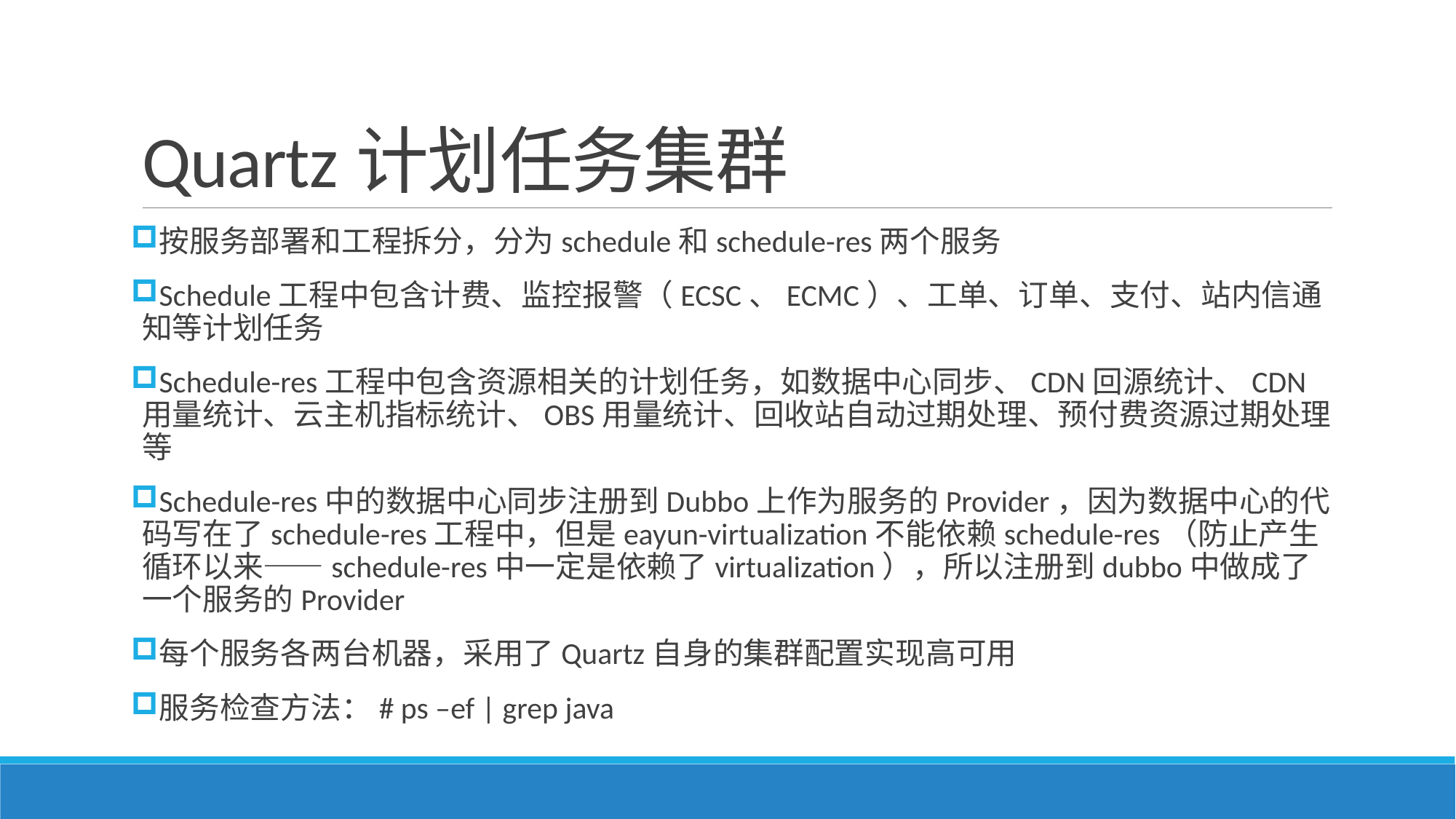

# Quartz计划任务集群
按服务部署和工程拆分，分为schedule和schedule-res两个服务
Schedule工程中包含计费、监控报警（ECSC、ECMC）、工单、订单、支付、站内信通知等计划任务
Schedule-res工程中包含资源相关的计划任务，如数据中心同步、CDN回源统计、CDN用量统计、云主机指标统计、OBS用量统计、回收站自动过期处理、预付费资源过期处理等
Schedule-res中的数据中心同步注册到Dubbo上作为服务的Provider，因为数据中心的代码写在了schedule-res工程中，但是eayun-virtualization不能依赖schedule-res（防止产生循环以来——schedule-res中一定是依赖了virtualization），所以注册到dubbo中做成了一个服务的Provider
每个服务各两台机器，采用了Quartz自身的集群配置实现高可用
服务检查方法：# ps –ef | grep java